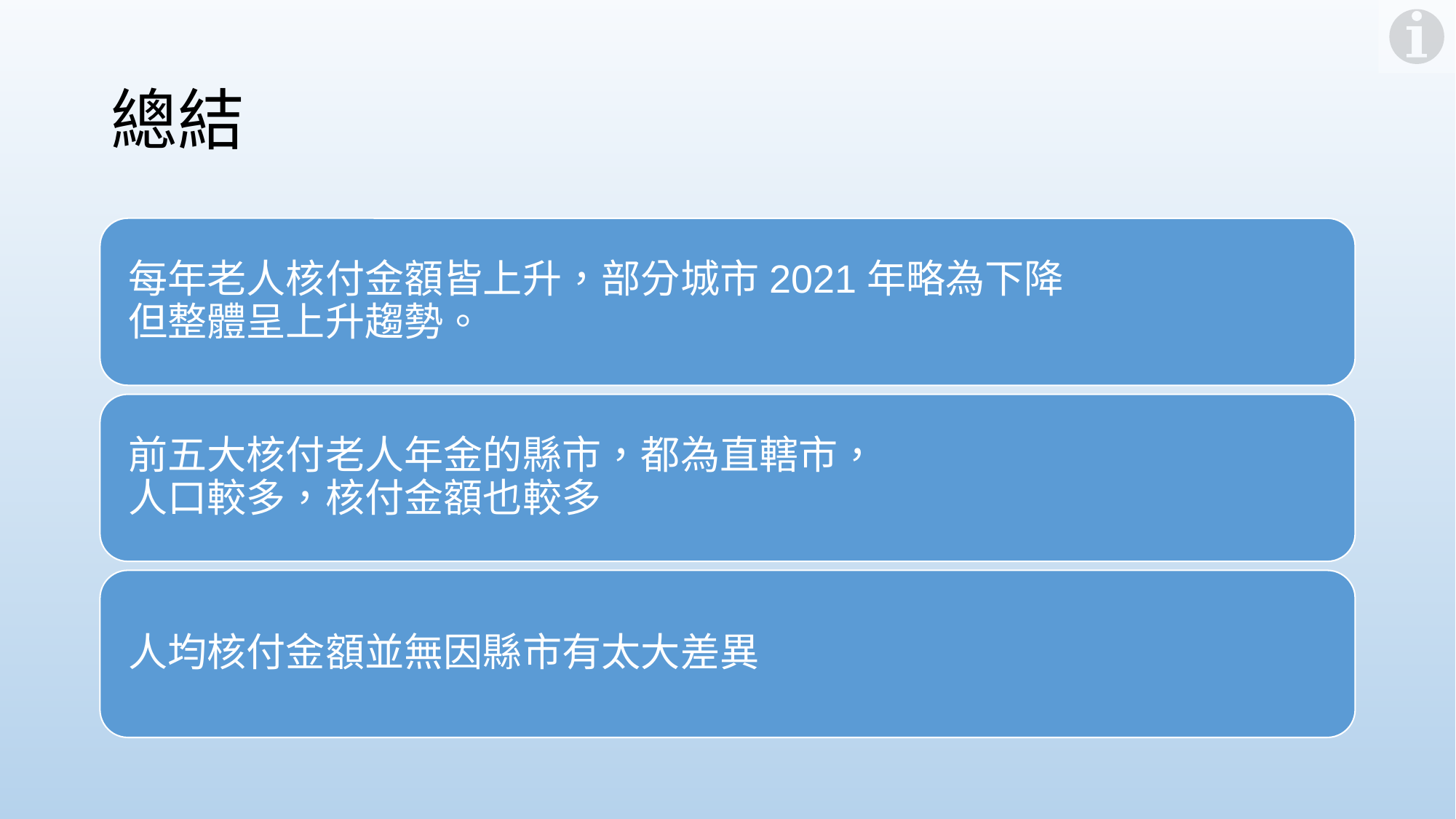

# 總結
每年老人核付金額皆上升，部分城市2021年略為下降
但整體呈上升趨勢。
前五大核付老人年金的縣市，都為直轄市，
人口較多，核付金額也較多
人均核付金額並無因縣市有太大差異